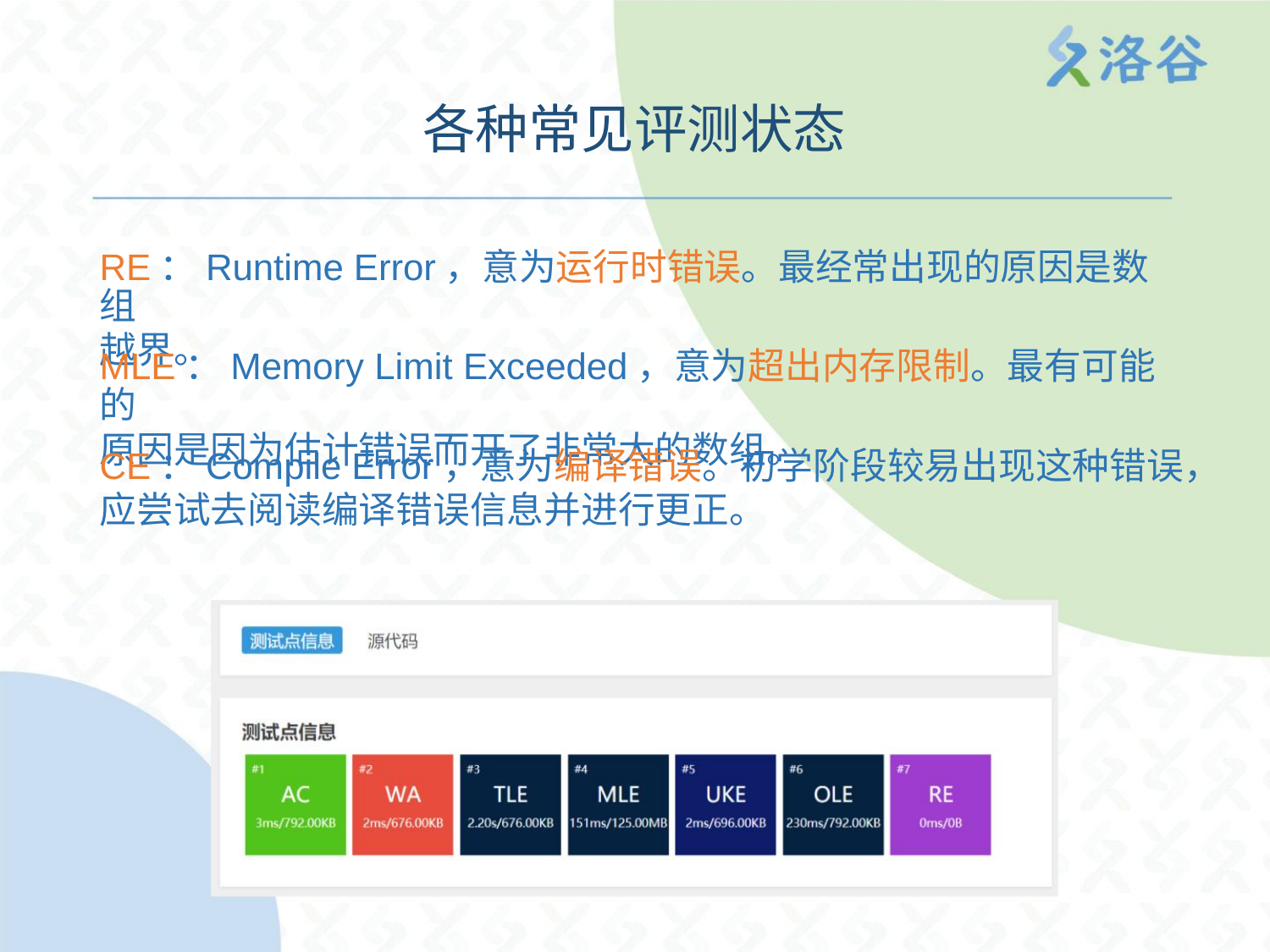

各种常见评测状态
RE：Runtime Error，意为运行时错误。最经常出现的原因是数组
越界。
MLE：Memory Limit Exceeded，意为超出内存限制。最有可能的
原因是因为估计错误而开了非常大的数组。
CE：Compile Error，意为编译错误。初学阶段较易出现这种错误，
应尝试去阅读编译错误信息并进行更正。